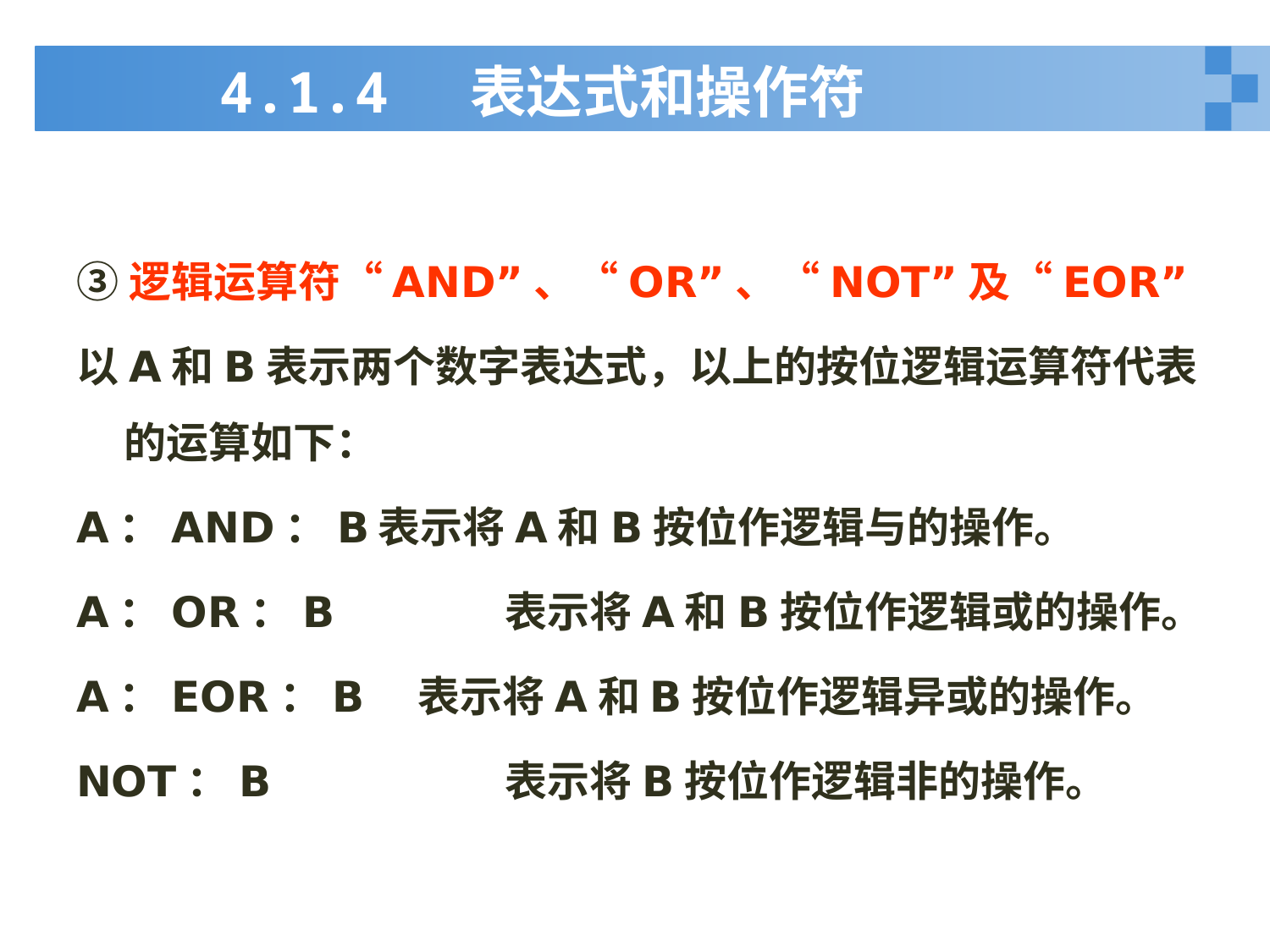

# 4.1.4  表达式和操作符
③逻辑运算符“AND”、“OR”、“NOT”及“EOR”
以A和B表示两个数字表达式，以上的按位逻辑运算符代表的运算如下：
A：AND：B	表示将A和B按位作逻辑与的操作。
A：OR：B		表示将A和B按位作逻辑或的操作。
A：EOR：B	  表示将A和B按位作逻辑异或的操作。
NOT：B		表示将B按位作逻辑非的操作。